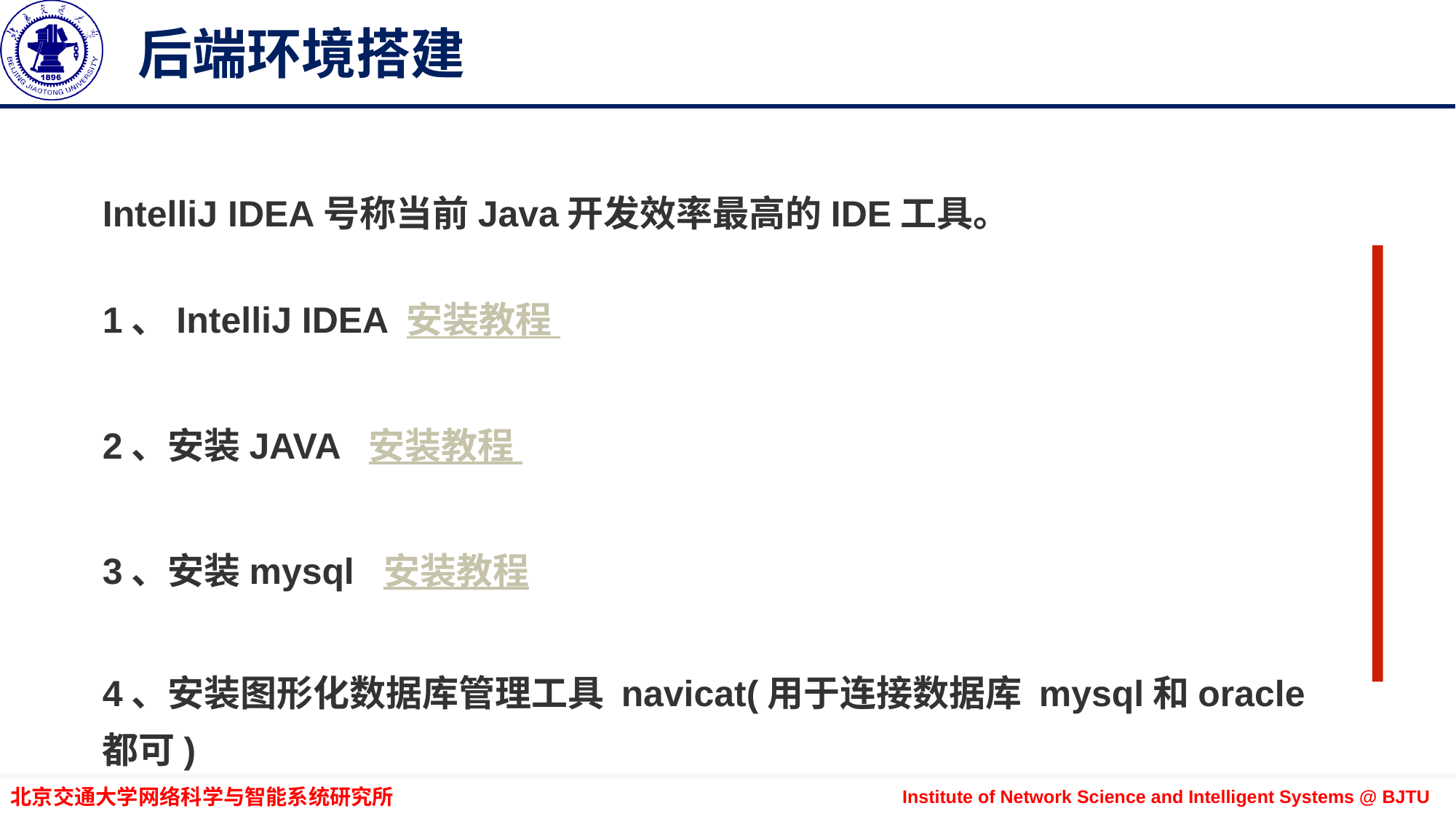

后端环境搭建
IntelliJ IDEA号称当前Java开发效率最高的IDE工具。

1、IntelliJ IDEA 安装教程

2、安装JAVA  安装教程

3、安装mysql  安装教程

4、安装图形化数据库管理工具 navicat(用于连接数据库 mysql和oracle都可)